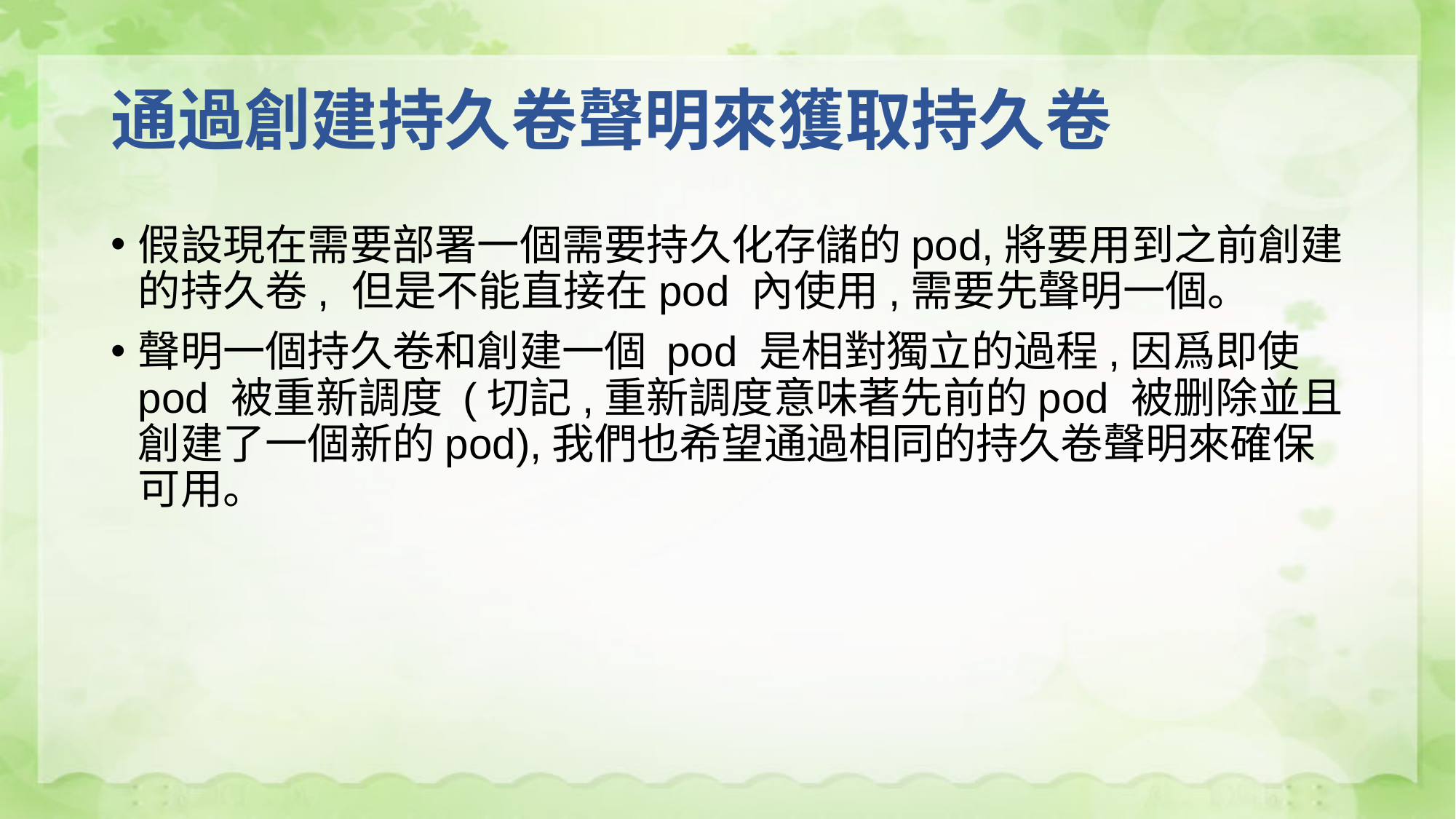

# 通過創建持久卷聲明來獲取持久卷
假設現在需要部署一個需要持久化存儲的pod,將要用到之前創建的持久卷, 但是不能直接在pod 內使用,需要先聲明一個。
聲明一個持久卷和創建一個 pod 是相對獨立的過程,因爲即使 pod 被重新調度 (切記,重新調度意味著先前的pod 被删除並且創建了一個新的pod),我們也希望通過相同的持久卷聲明來確保可用。